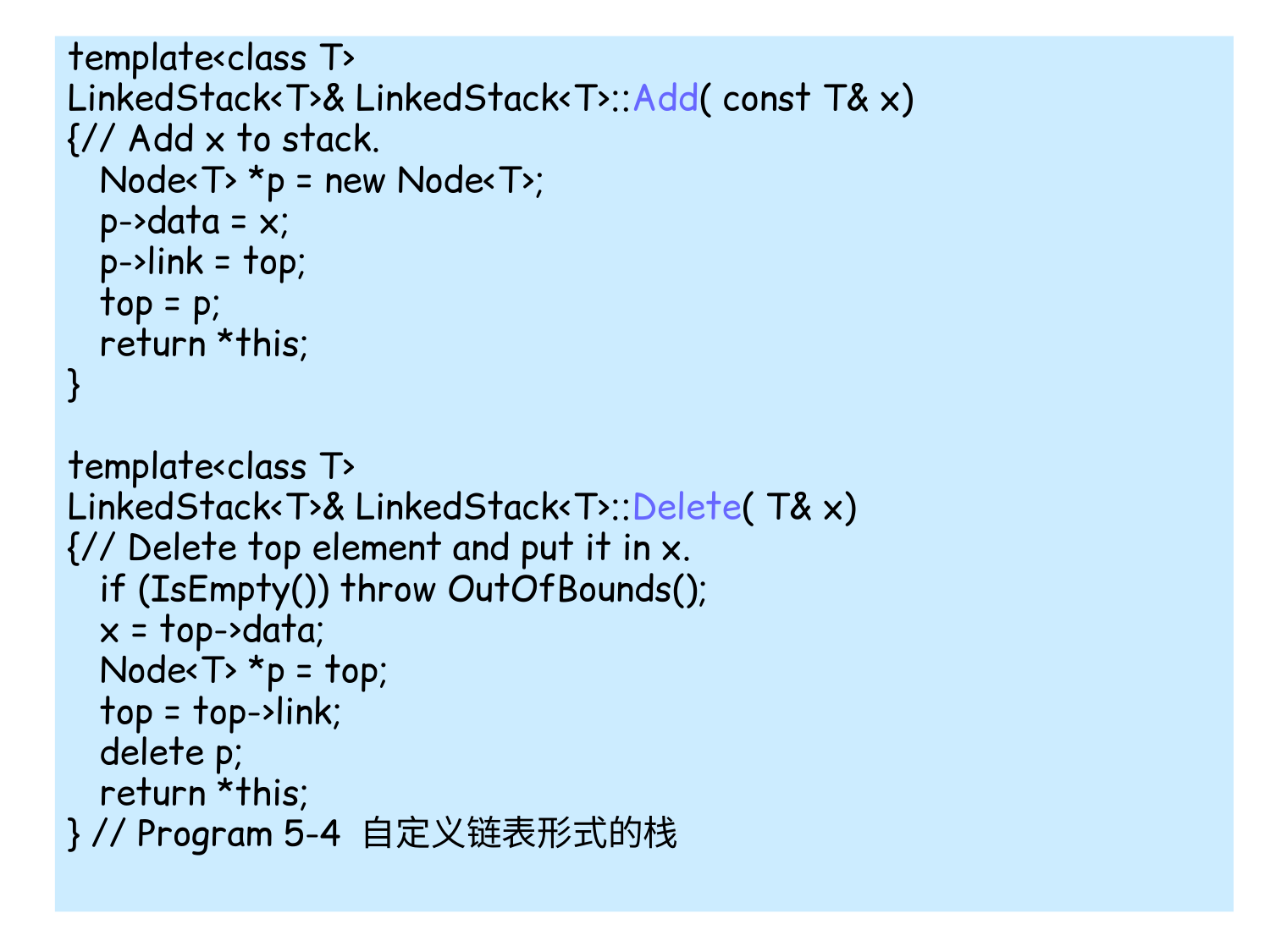

template<class T>
LinkedStack<T>& LinkedStack<T>::Add( const T& x)
{// Add x to stack.
   Node<T> *p = new Node<T>;
   p->data = x;
   p->link = top;
   top = p;
   return *this;
}

template<class T>
LinkedStack<T>& LinkedStack<T>::Delete( T& x)
{// Delete top element and put it in x.
   if (IsEmpty()) throw OutOfBounds();
   x = top->data;
   Node<T> *p = top;
   top = top->link;
   delete p;
   return *this;
} // Program 5-4 自定义链表形式的栈
# 5.4	Linked Representation

18